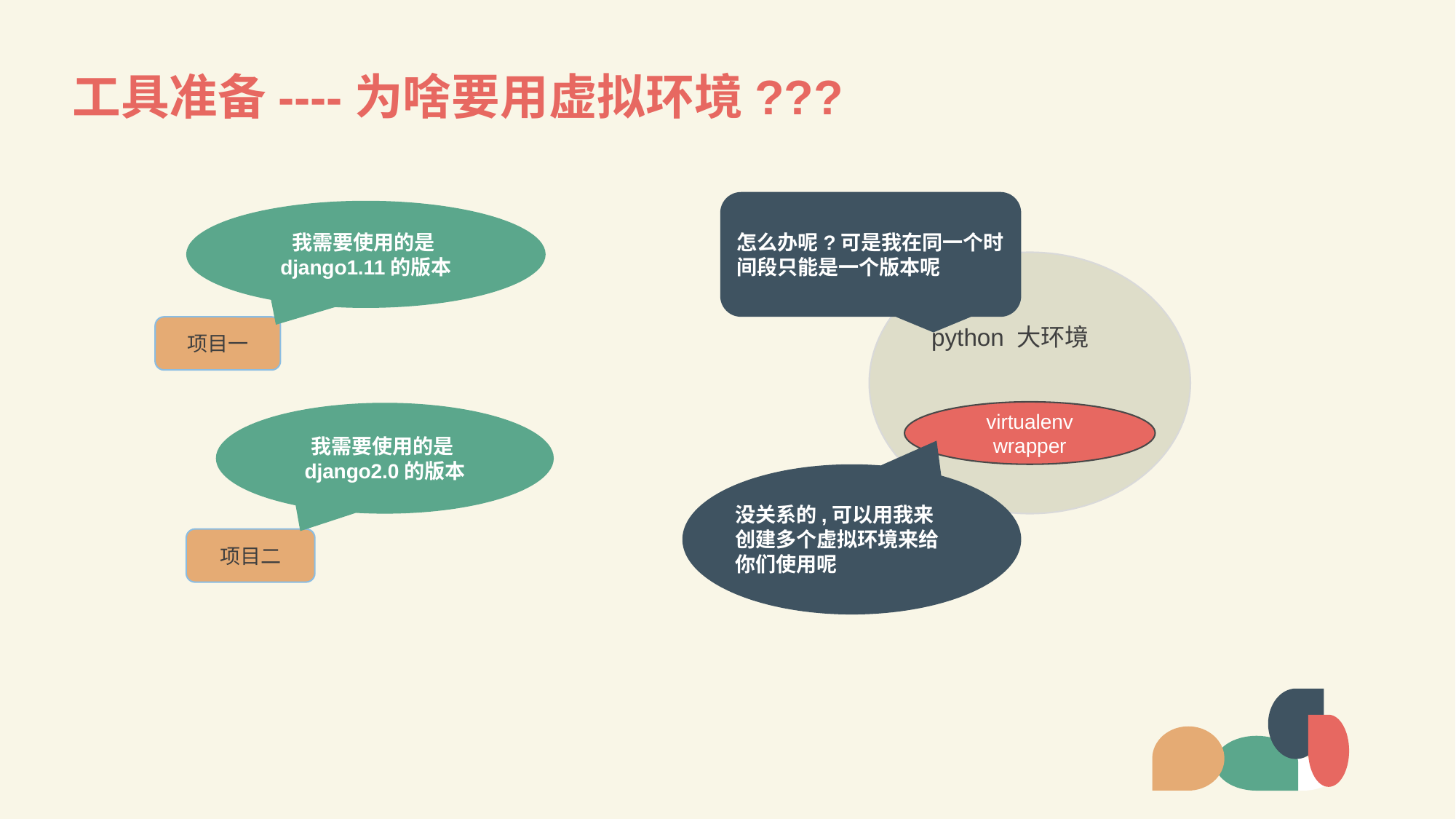

# 工具准备----为啥要用虚拟环境???
怎么办呢?可是我在同一个时间段只能是一个版本呢
我需要使用的是django1.11的版本

python 大环境
项目一
virtualenv
wrapper
我需要使用的是django2.0的版本

没关系的,可以用我来创建多个虚拟环境来给你们使用呢
项目二

LOREM